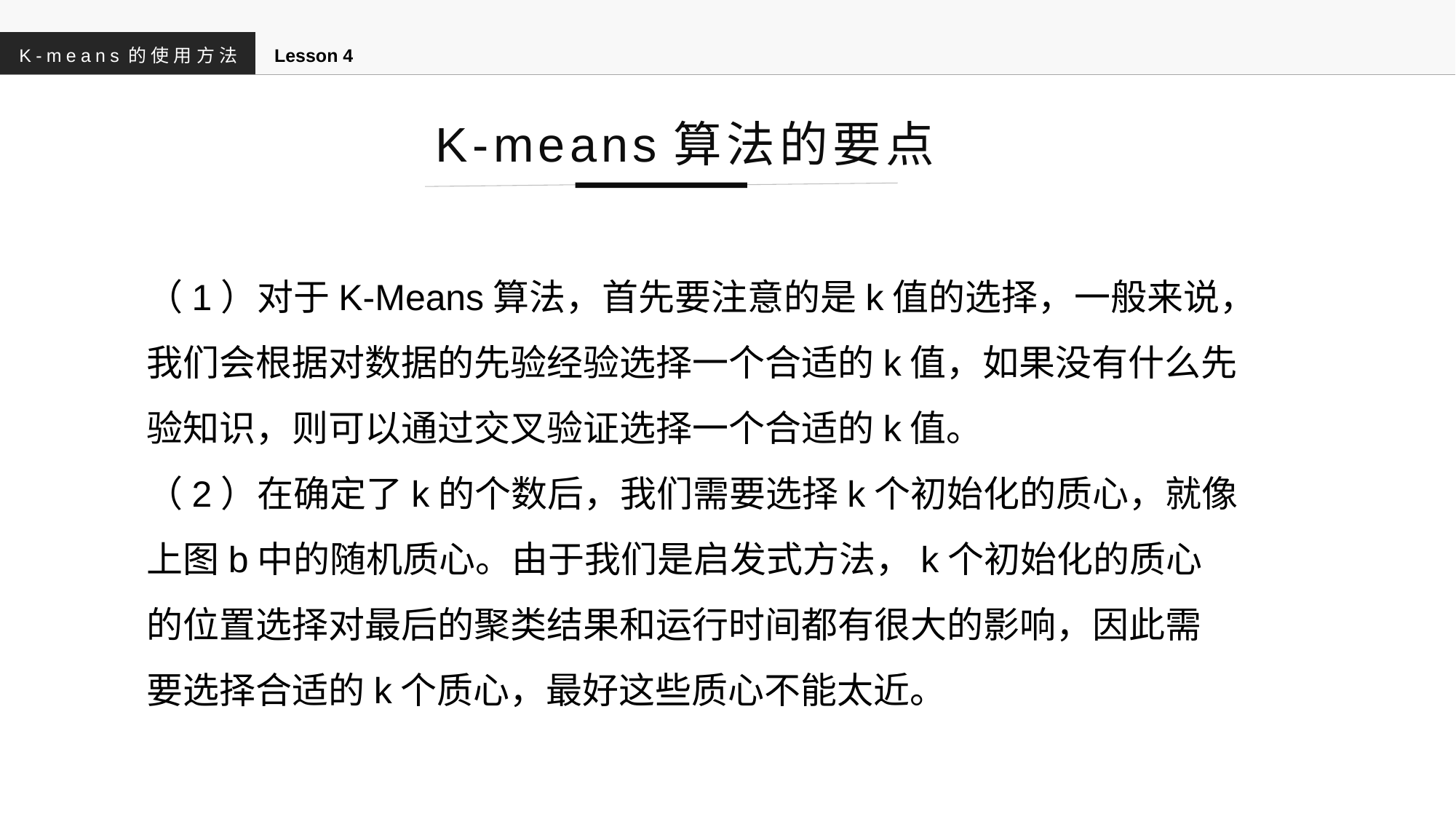

K-means的使用方法
Lesson 4
K-means算法的要点

（1）对于K-Means算法，首先要注意的是k值的选择，一般来说，我们会根据对数据的先验经验选择一个合适的k值，如果没有什么先验知识，则可以通过交叉验证选择一个合适的k值。
（2）在确定了k的个数后，我们需要选择k个初始化的质心，就像上图b中的随机质心。由于我们是启发式方法，k个初始化的质心的位置选择对最后的聚类结果和运行时间都有很大的影响，因此需要选择合适的k个质心，最好这些质心不能太近。